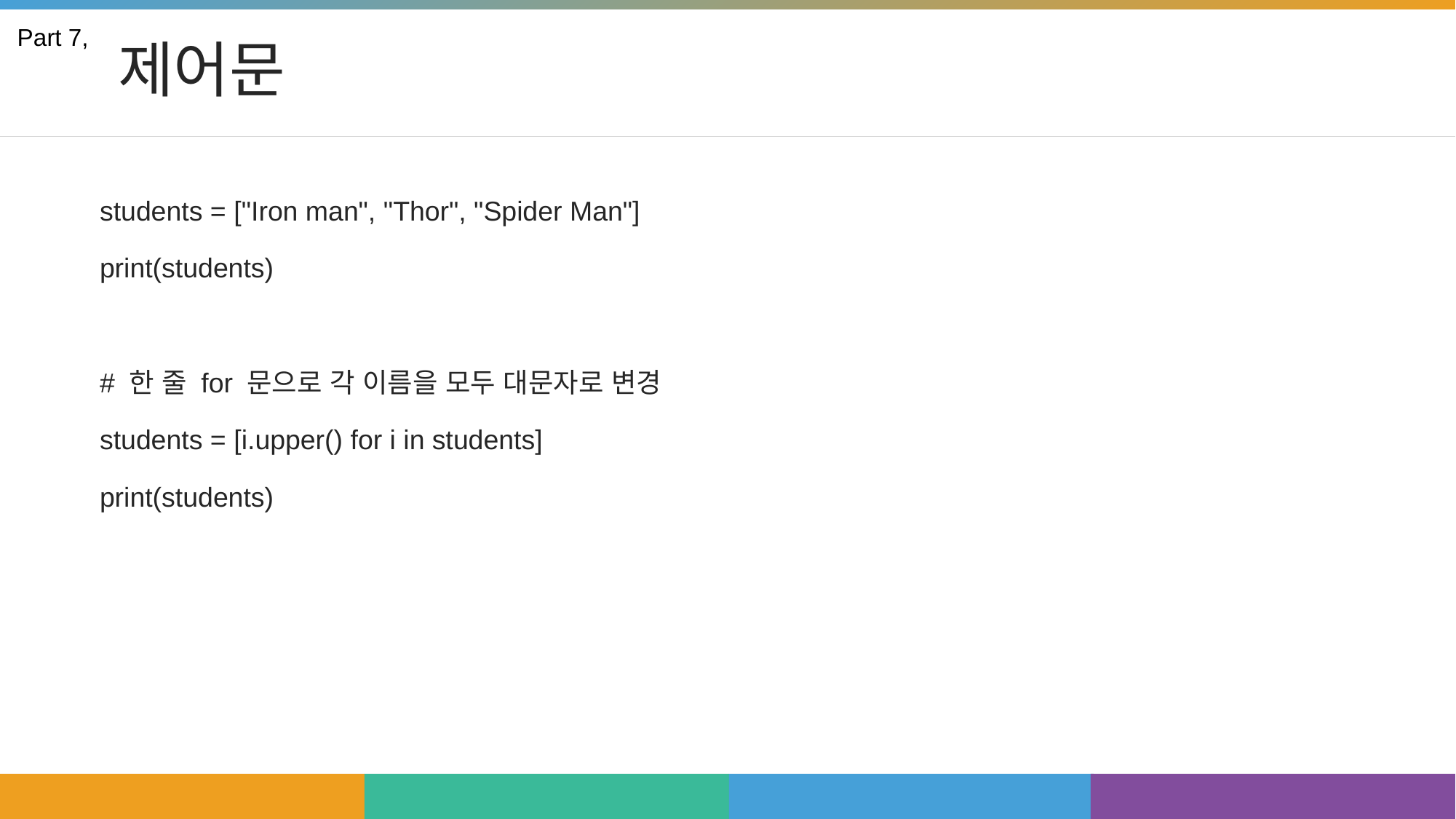

# 제어문
Part 7,
students = ["Iron man", "Thor", "Spider Man"]
print(students)

# 한 줄 for 문으로 각 이름을 모두 대문자로 변경
students = [i.upper() for i in students]
print(students)